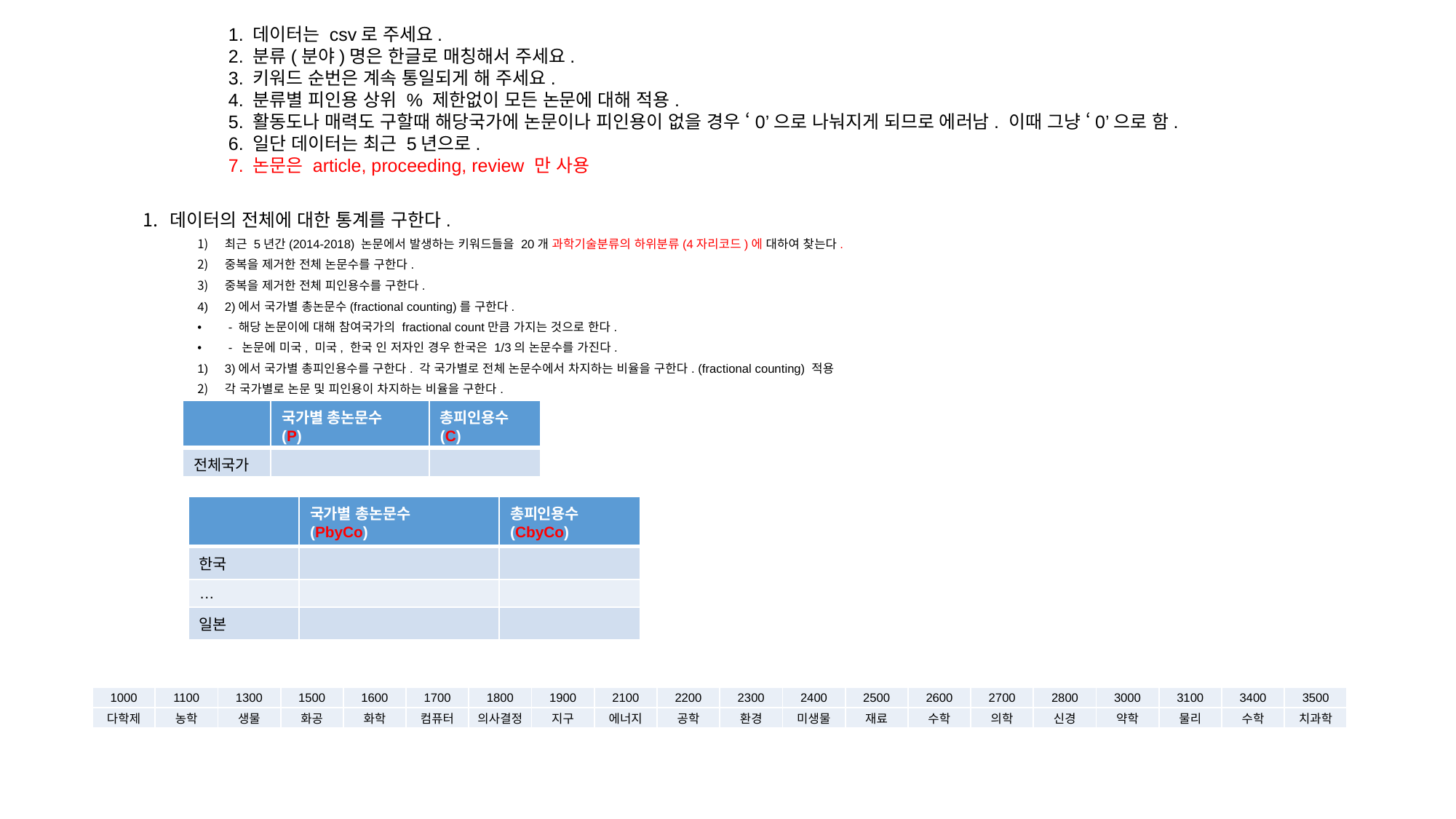

1. 데이터는 csv로 주세요.
2. 분류(분야)명은 한글로 매칭해서 주세요.
3. 키워드 순번은 계속 통일되게 해 주세요.
4. 분류별 피인용 상위 % 제한없이 모든 논문에 대해 적용.
5. 활동도나 매력도 구할때 해당국가에 논문이나 피인용이 없을 경우 ‘0’으로 나눠지게 되므로 에러남. 이때 그냥 ‘0’으로 함.
6. 일단 데이터는 최근 5년으로.
7. 논문은 article, proceeding, review 만 사용
데이터의 전체에 대한 통계를 구한다.
최근 5년간(2014-2018) 논문에서 발생하는 키워드들을 20개 과학기술분류의 하위분류(4자리코드)에 대하여 찾는다.
중복을 제거한 전체 논문수를 구한다.
중복을 제거한 전체 피인용수를 구한다.
2)에서 국가별 총논문수(fractional counting)를 구한다.
 - 해당 논문이에 대해 참여국가의 fractional count만큼 가지는 것으로 한다.
 -  논문에 미국, 미국, 한국 인 저자인 경우 한국은 1/3의 논문수를 가진다.
3)에서 국가별 총피인용수를 구한다. 각 국가별로 전체 논문수에서 차지하는 비율을 구한다. (fractional counting) 적용
각 국가별로 논문 및 피인용이 차지하는 비율을 구한다.

|  | 국가별 총논문수 (P) | 총피인용수 (C) |
| --- | --- | --- |
| 전체국가 |  |  |
|  | 국가별 총논문수 (PbyCo) | 총피인용수 (CbyCo) |
| --- | --- | --- |
| 한국 |  |  |
| … |  |  |
| 일본 |  |  |
| 1000 | 1100 | 1300 | 1500 | 1600 | 1700 | 1800 | 1900 | 2100 | 2200 | 2300 | 2400 | 2500 | 2600 | 2700 | 2800 | 3000 | 3100 | 3400 | 3500 |
| --- | --- | --- | --- | --- | --- | --- | --- | --- | --- | --- | --- | --- | --- | --- | --- | --- | --- | --- | --- |
| 다학제 | 농학 | 생물 | 화공 | 화학 | 컴퓨터 | 의사결정 | 지구 | 에너지 | 공학 | 환경 | 미생물 | 재료 | 수학 | 의학 | 신경 | 약학 | 물리 | 수학 | 치과학 |